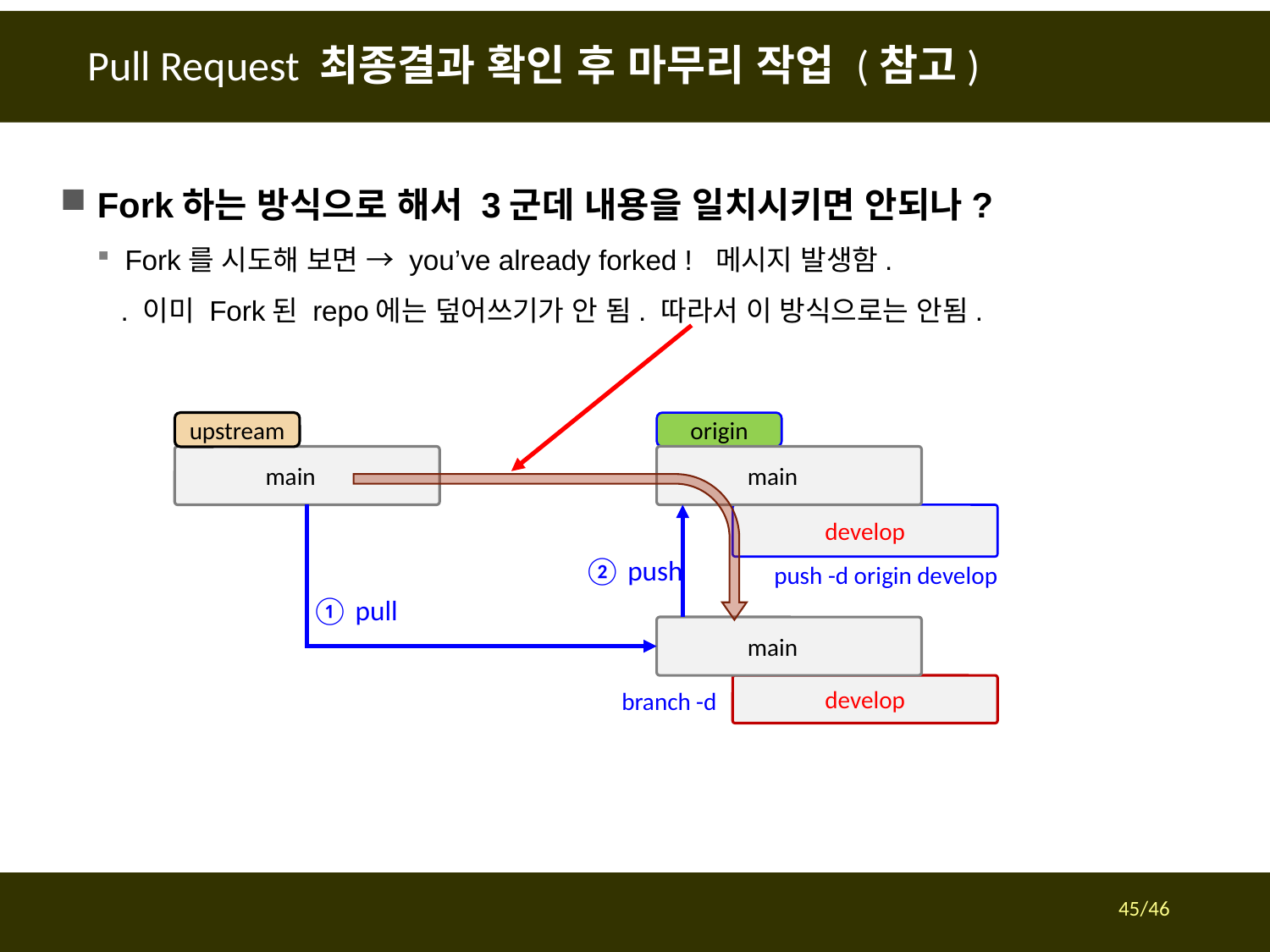

# Pull Request 최종결과 확인 후 마무리 작업 (참고)
Fork하는 방식으로 해서 3군데 내용을 일치시키면 안되나?
Fork를 시도해 보면 → you’ve already forked !  메시지 발생함.
   . 이미 Fork된 repo에는 덮어쓰기가 안 됨. 따라서 이 방식으로는 안됨.

upstream
origin
main
main
develop
② push
push -d origin develop
① pull
main
develop
branch -d
45/46